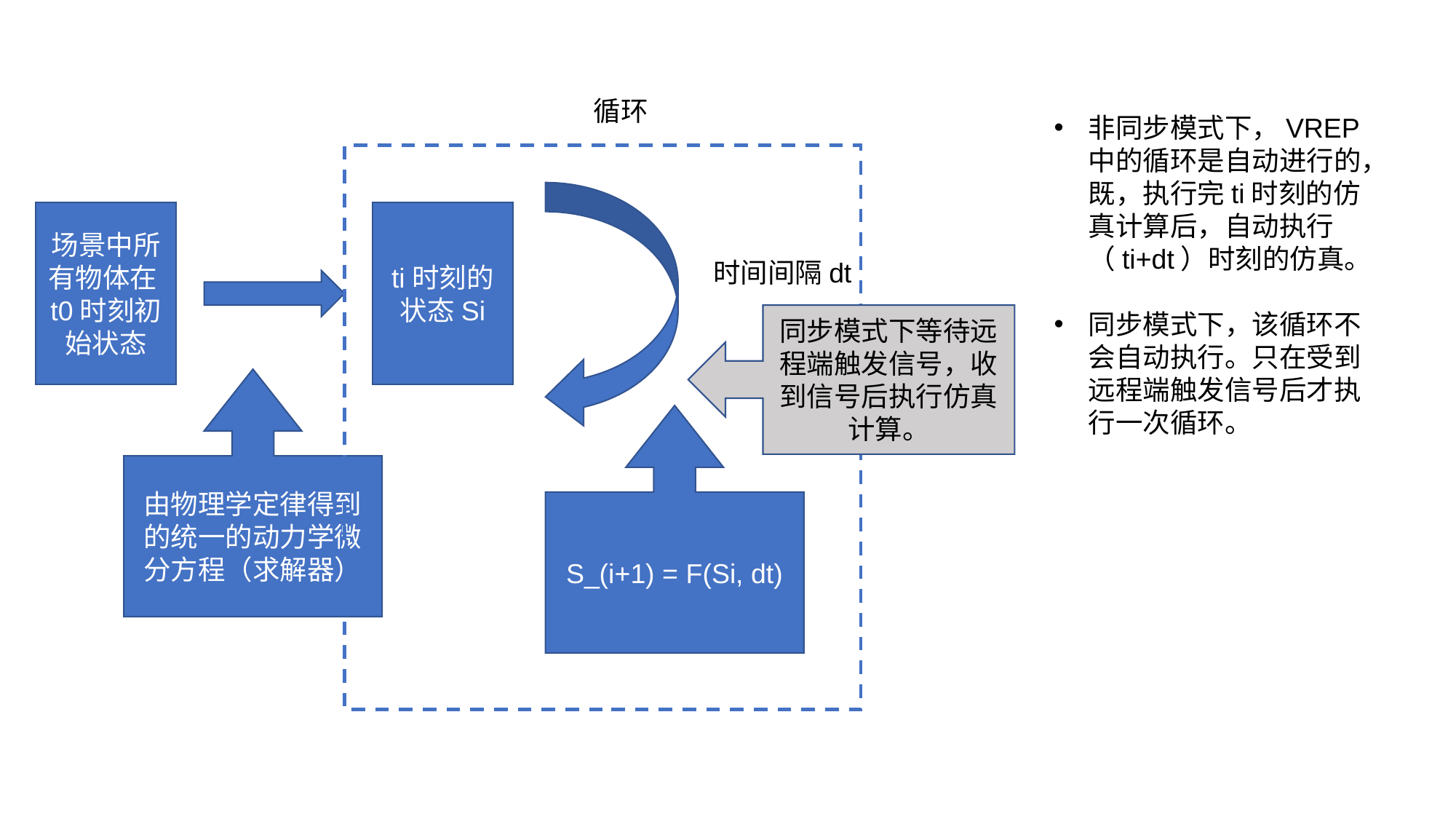

循环
非同步模式下，VREP中的循环是自动进行的，既，执行完ti时刻的仿真计算后，自动执行（ti+dt）时刻的仿真。

同步模式下，该循环不会自动执行。只在受到远程端触发信号后才执行一次循环。

场景中所有物体在t0时刻初始状态
ti时刻的状态Si
时间间隔dt

同步模式下等待远程端触发信号，收到信号后执行仿真计算。
由物理学定律得到的统一的动力学微分方程（求解器）
S_(i+1) = F(Si, dt)